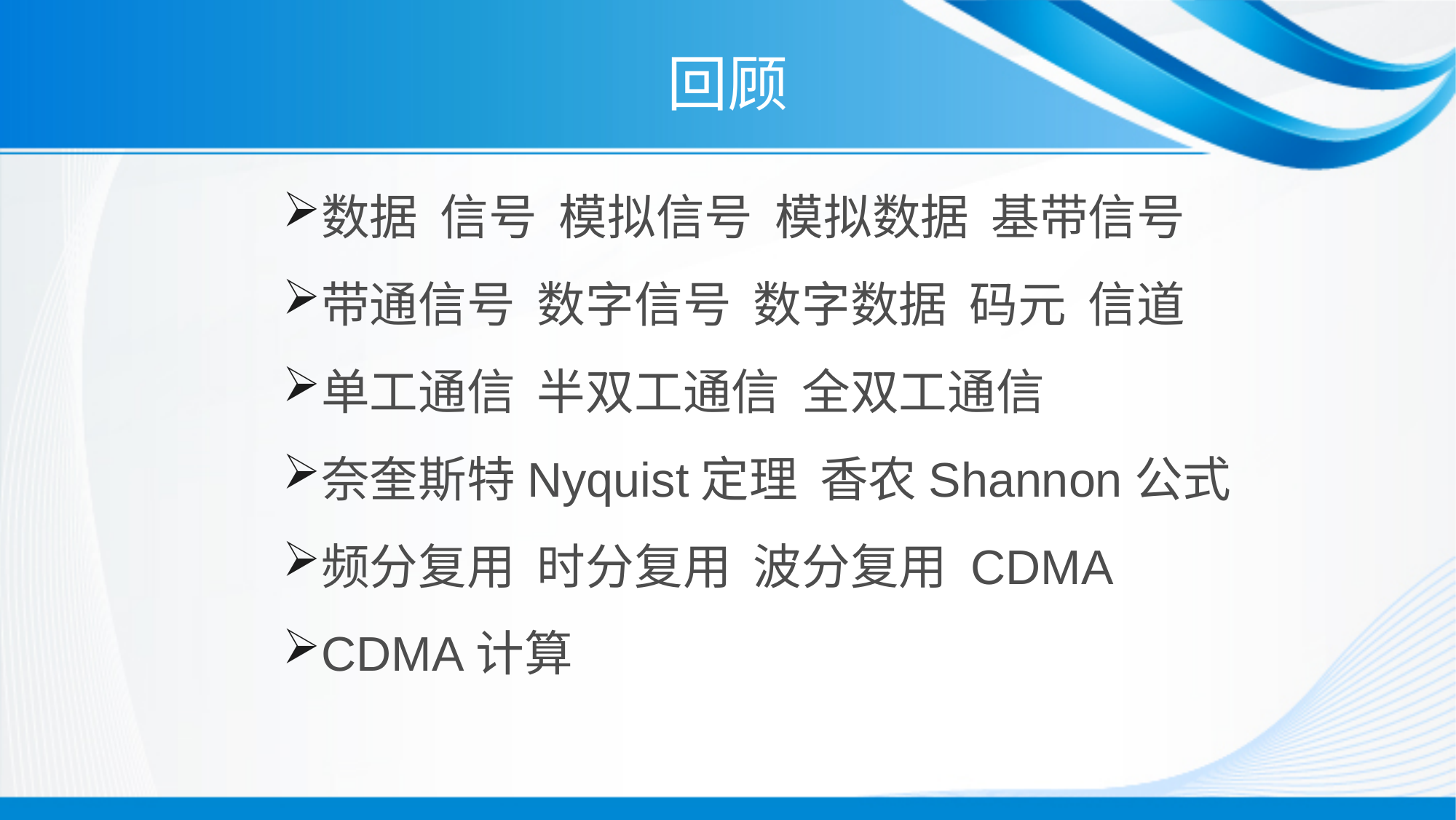

# 回顾
数据  信号  模拟信号  模拟数据  基带信号
带通信号  数字信号  数字数据  码元  信道
单工通信  半双工通信  全双工通信
奈奎斯特Nyquist定理  香农Shannon公式
频分复用  时分复用  波分复用 CDMA
CDMA计算